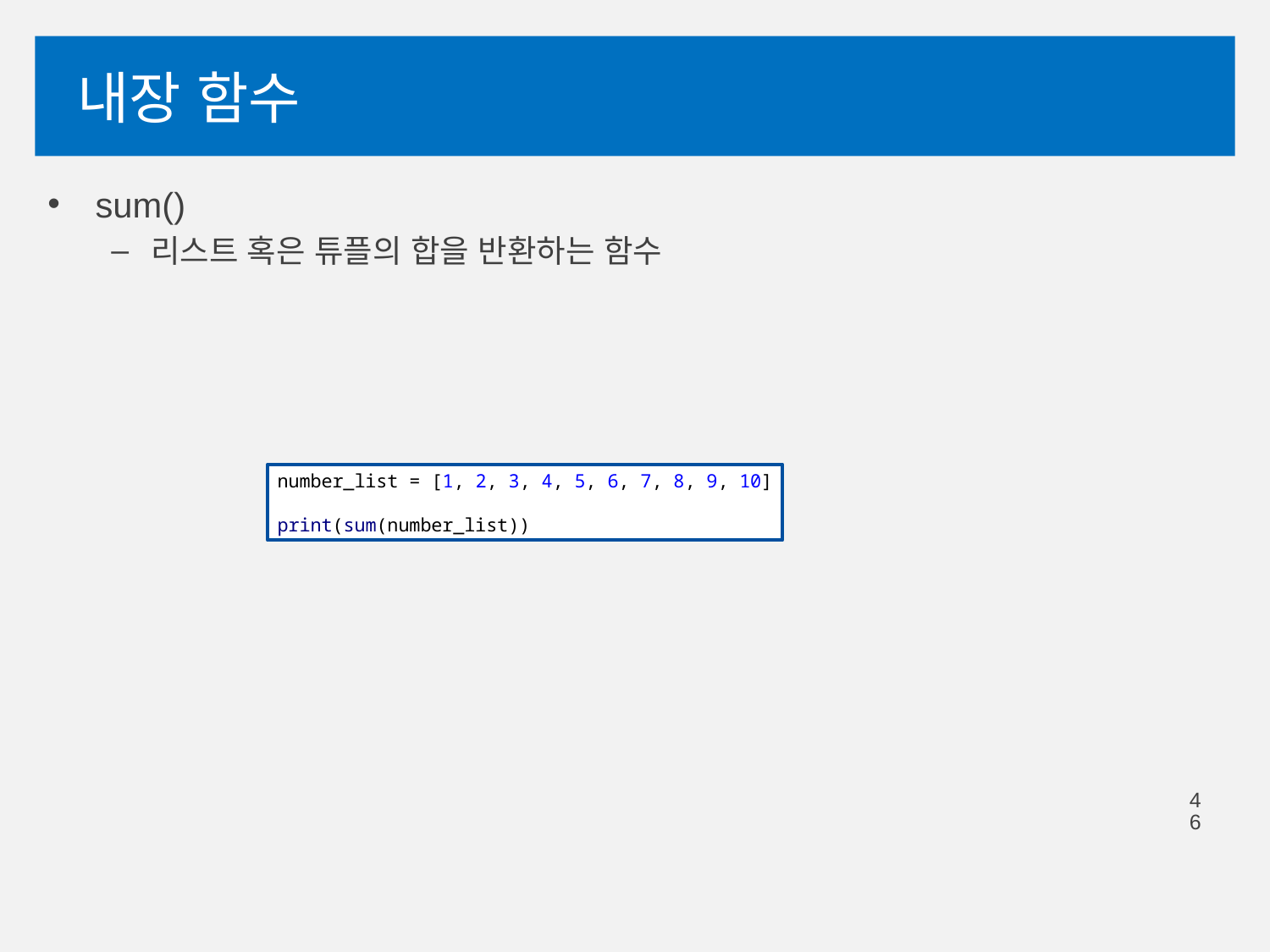

# 내장 함수
sum()
리스트 혹은 튜플의 합을 반환하는 함수
number_list = [1, 2, 3, 4, 5, 6, 7, 8, 9, 10]
print(sum(number_list))
46